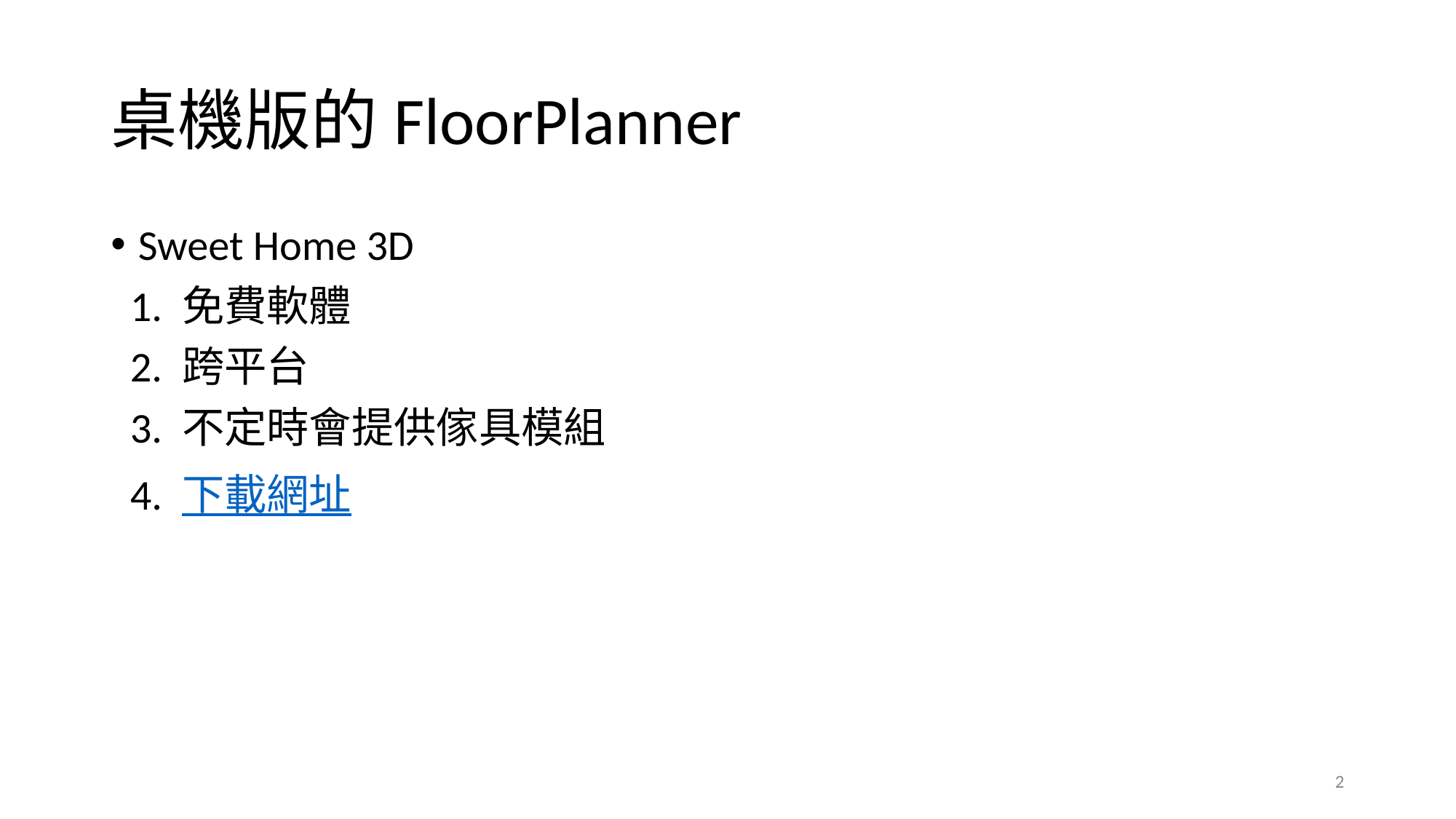

# 桌機版的FloorPlanner
Sweet Home 3D
  1. 免費軟體
  2. 跨平台
  3. 不定時會提供傢具模組
  4. 下載網址

2